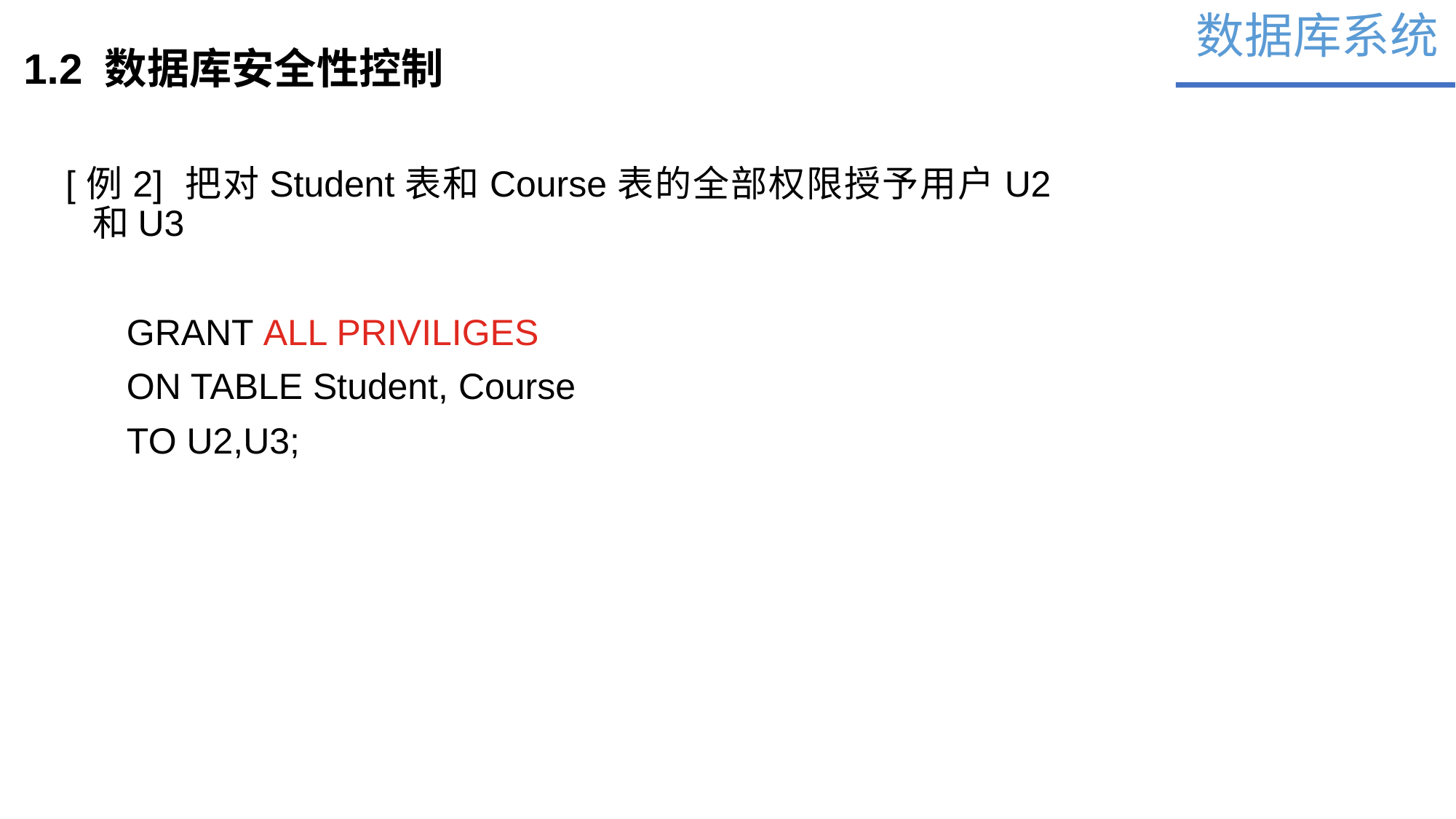

数据库系统
1.2 数据库安全性控制

[例2] 把对Student表和Course表的全部权限授予用户U2和U3

      GRANT ALL PRIVILIGES
      ON TABLE Student, Course
      TO U2,U3;